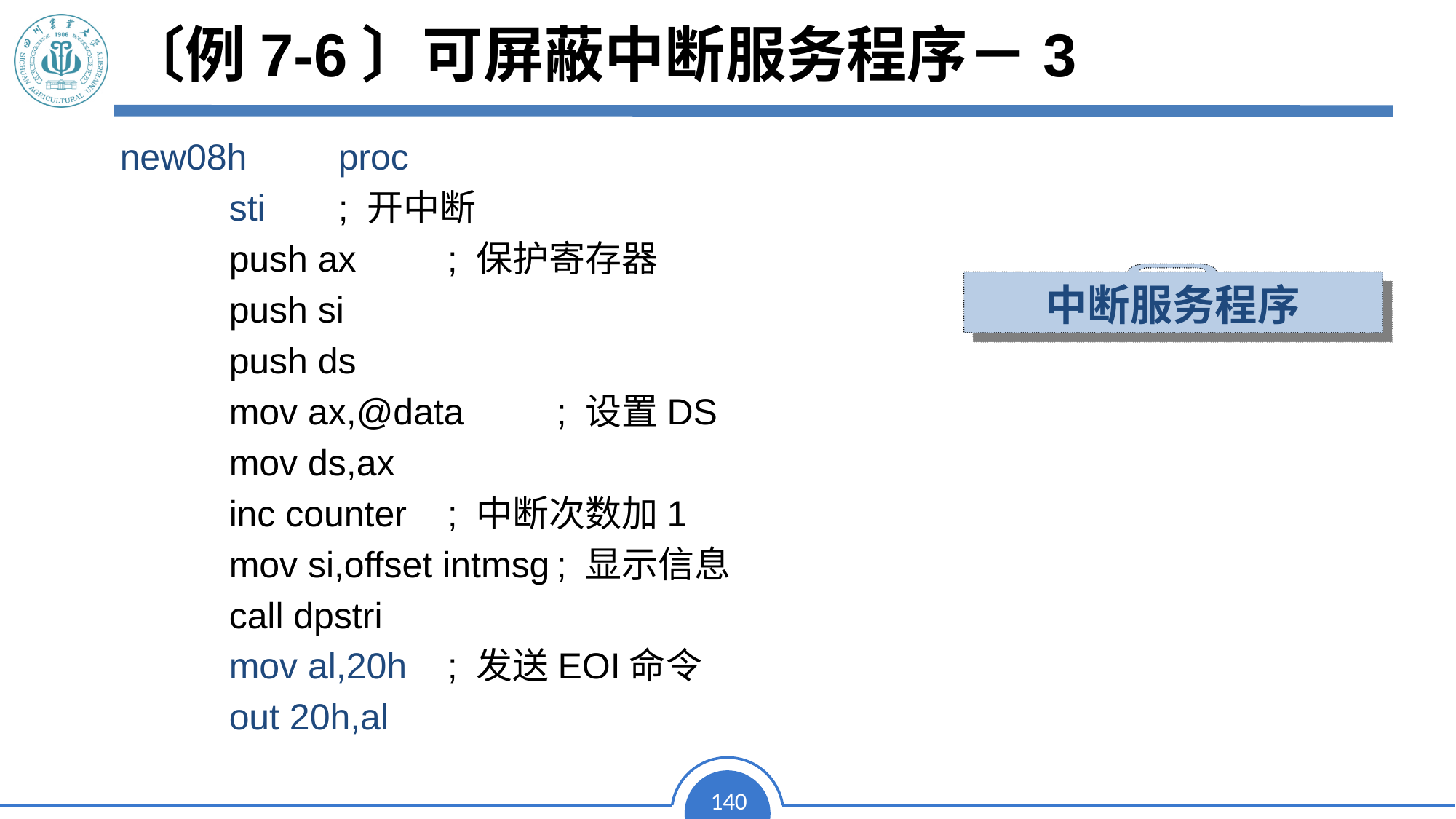

# 〔例7-6〕可屏蔽中断服务程序－3
new08h	proc
	sti	; 开中断
	push ax	; 保护寄存器
	push si
	push ds
	mov ax,@data	; 设置DS
	mov ds,ax
	inc counter	; 中断次数加1
	mov si,offset intmsg	; 显示信息
	call dpstri
	mov al,20h	; 发送EOI命令
	out 20h,al
中断服务程序